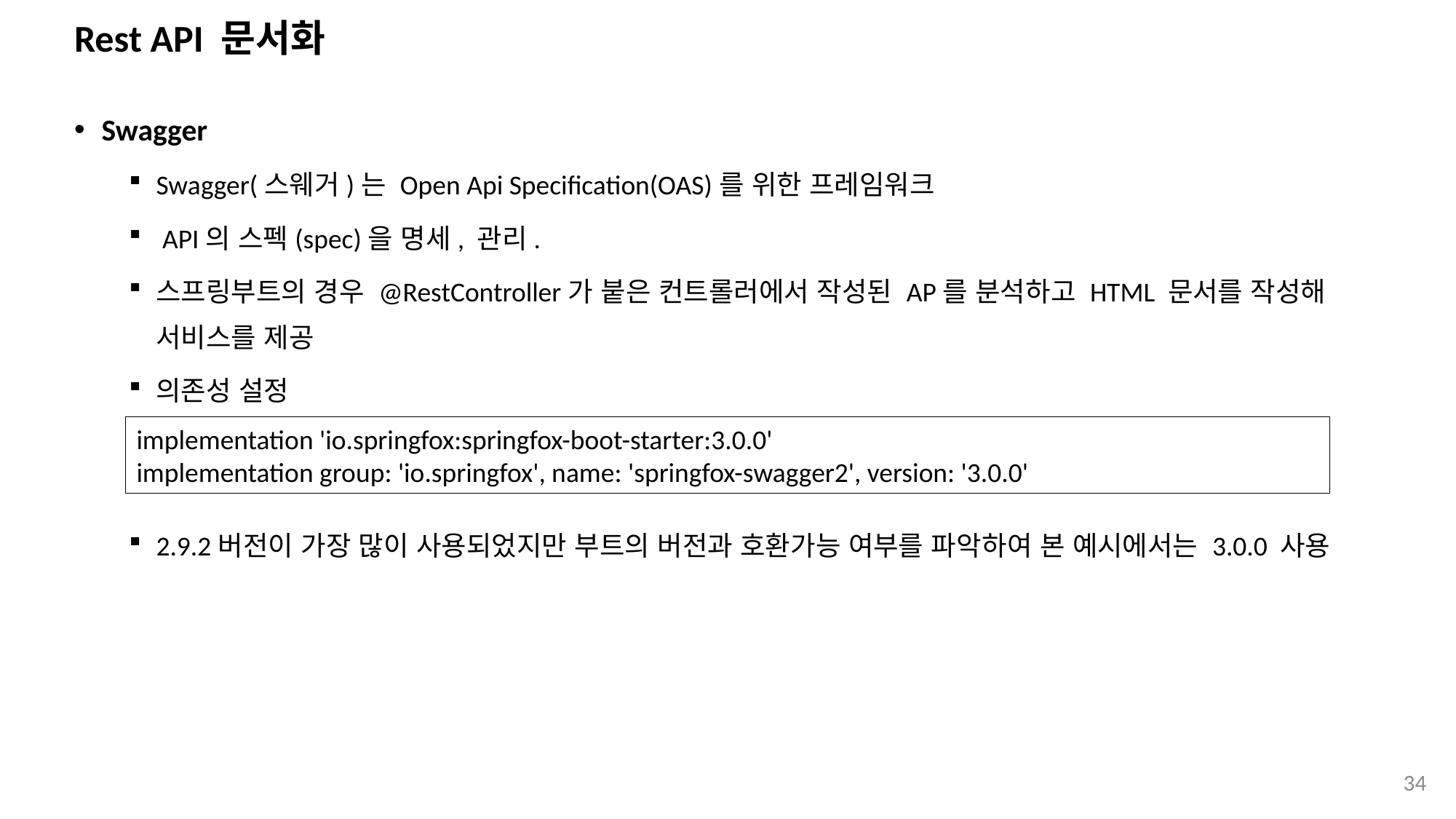

# Rest API 문서화
Swagger
Swagger(스웨거)는 Open Api Specification(OAS)를 위한 프레임워크
 API의 스펙(spec)을 명세, 관리.
스프링부트의 경우 @RestController가 붙은 컨트롤러에서 작성된 AP를 분석하고 HTML 문서를 작성해 서비스를 제공
의존성 설정

2.9.2버전이 가장 많이 사용되었지만 부트의 버전과 호환가능 여부를 파악하여 본 예시에서는 3.0.0 사용

implementation 'io.springfox:springfox-boot-starter:3.0.0'
implementation group: 'io.springfox', name: 'springfox-swagger2', version: '3.0.0'
34